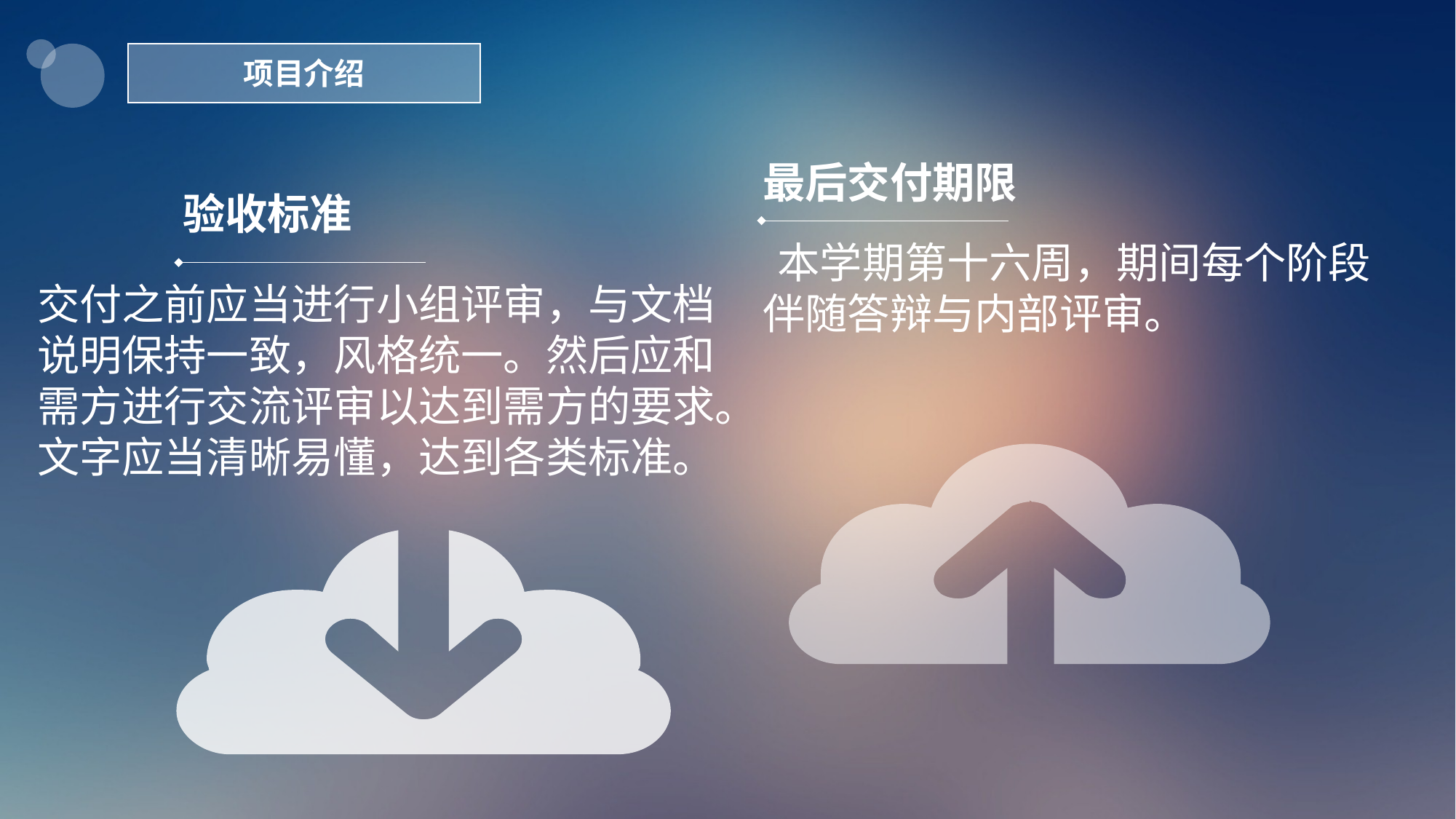

项目介绍
最后交付期限
验收标准
  本学期第十六周，期间每个阶段伴随答辩与内部评审。
交付之前应当进行小组评审，与文档说明保持一致，风格统一。然后应和需方进行交流评审以达到需方的要求。文字应当清晰易懂，达到各类标准。